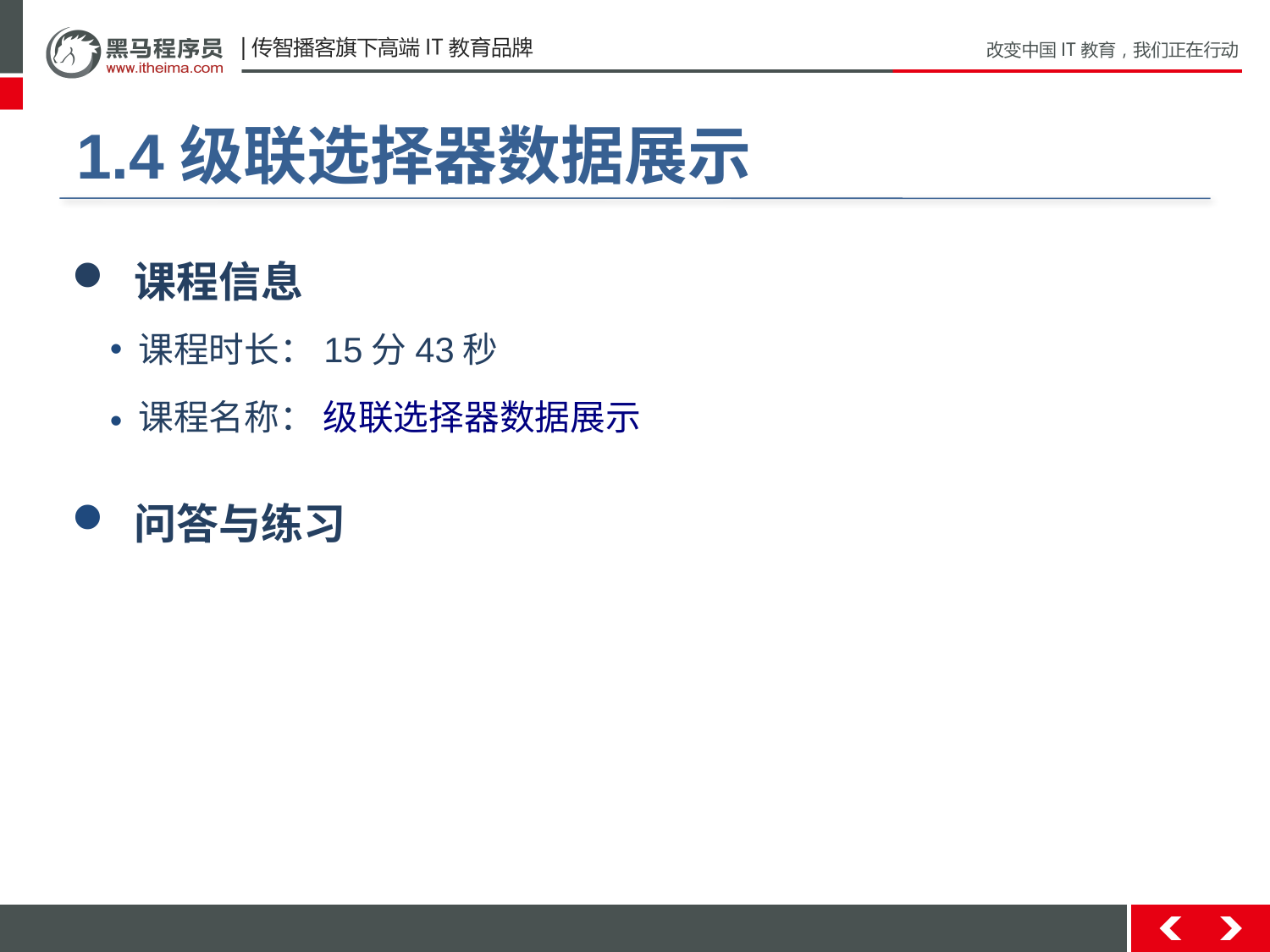

#
1.4级联选择器数据展示
 课程信息
 课程时长：15分43秒
 课程名称： 级联选择器数据展示
 问答与练习